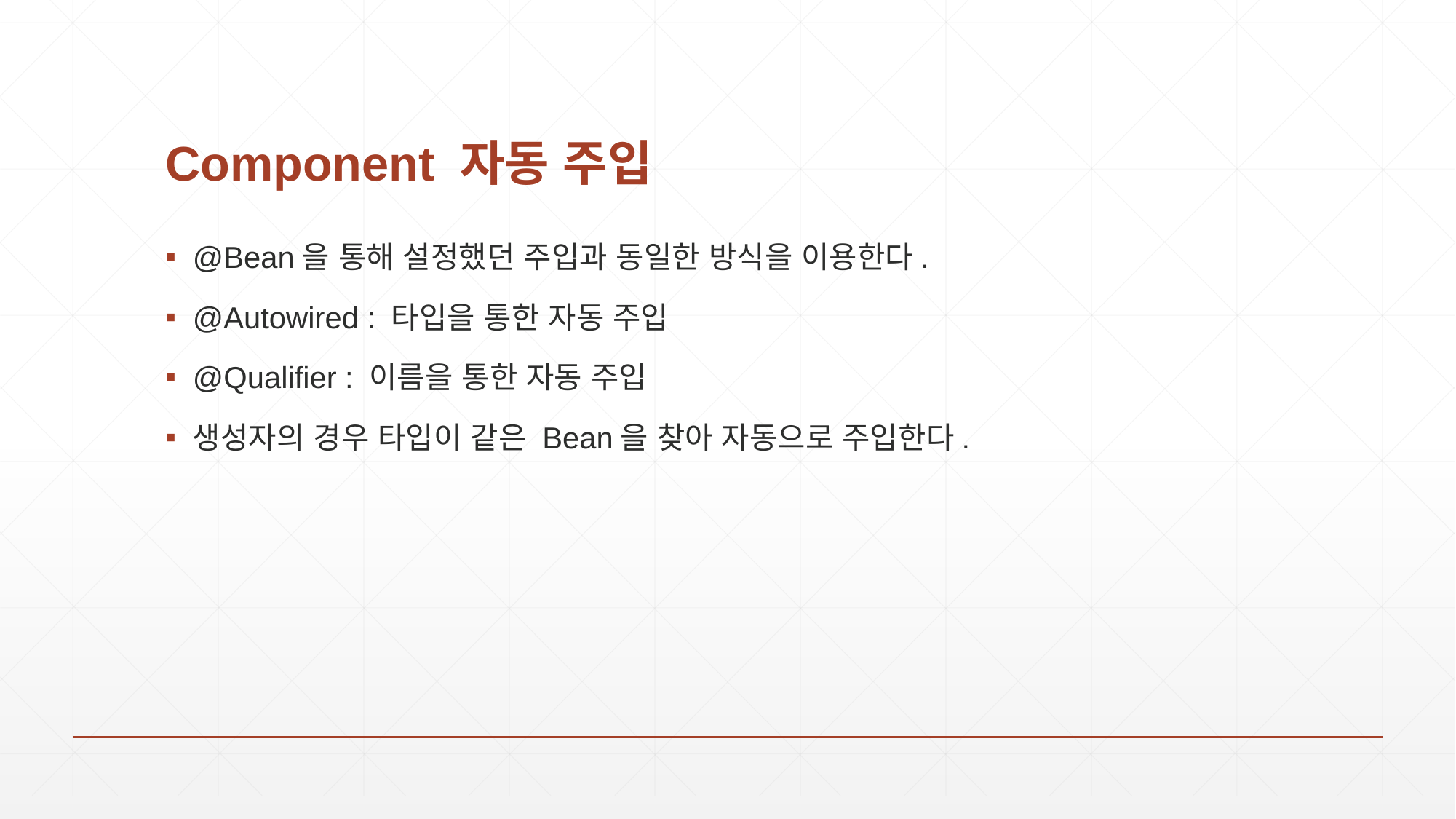

# Component 자동 주입
@Bean을 통해 설정했던 주입과 동일한 방식을 이용한다.
@Autowired : 타입을 통한 자동 주입
@Qualifier : 이름을 통한 자동 주입
생성자의 경우 타입이 같은 Bean을 찾아 자동으로 주입한다.